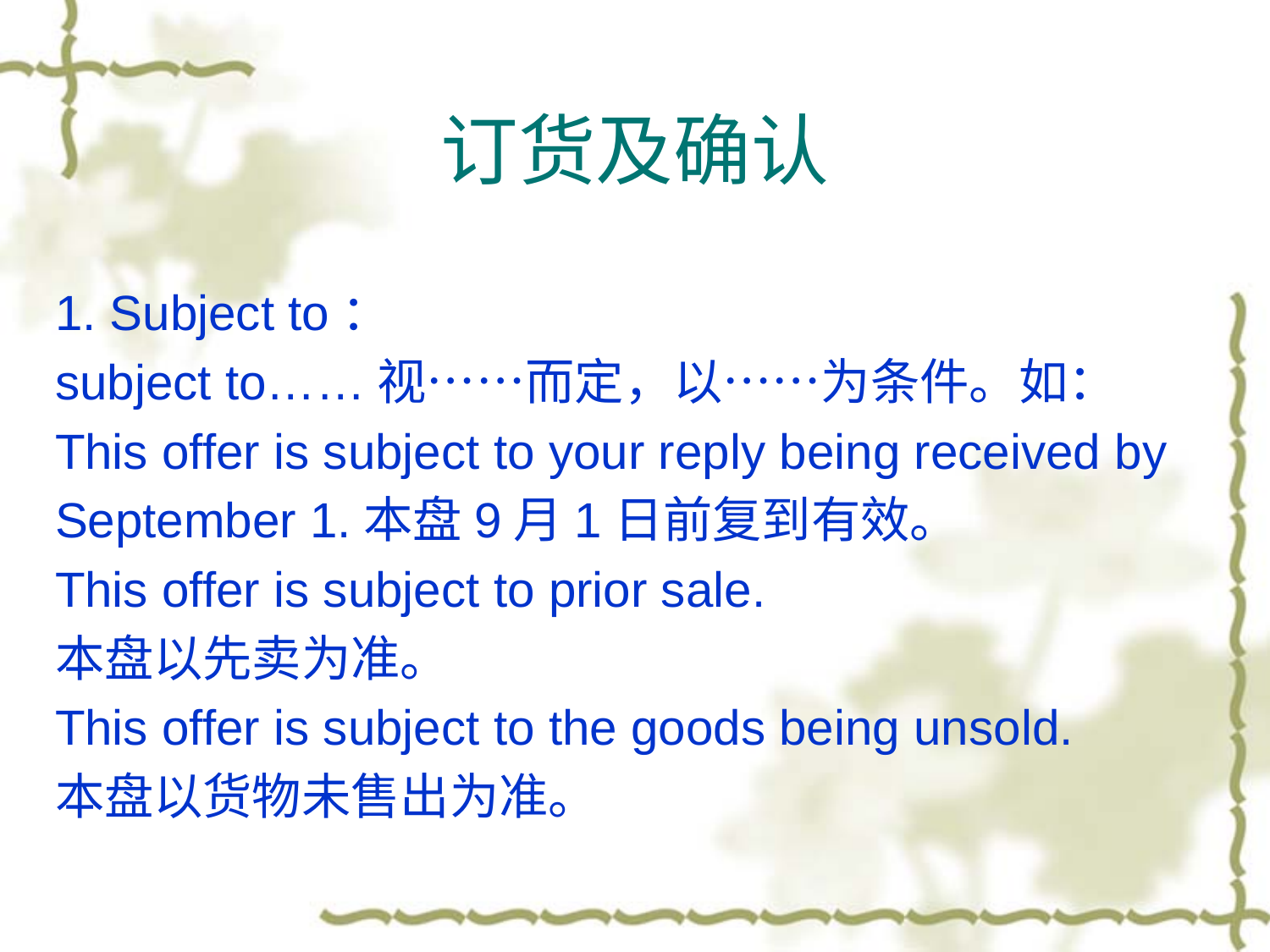

# 订货及确认
1. Subject to：
subject to……视……而定，以……为条件。如：
This offer is subject to your reply being received by
September 1.本盘9月1日前复到有效。
This offer is subject to prior sale.
本盘以先卖为准。
This offer is subject to the goods being unsold.
本盘以货物未售出为准。